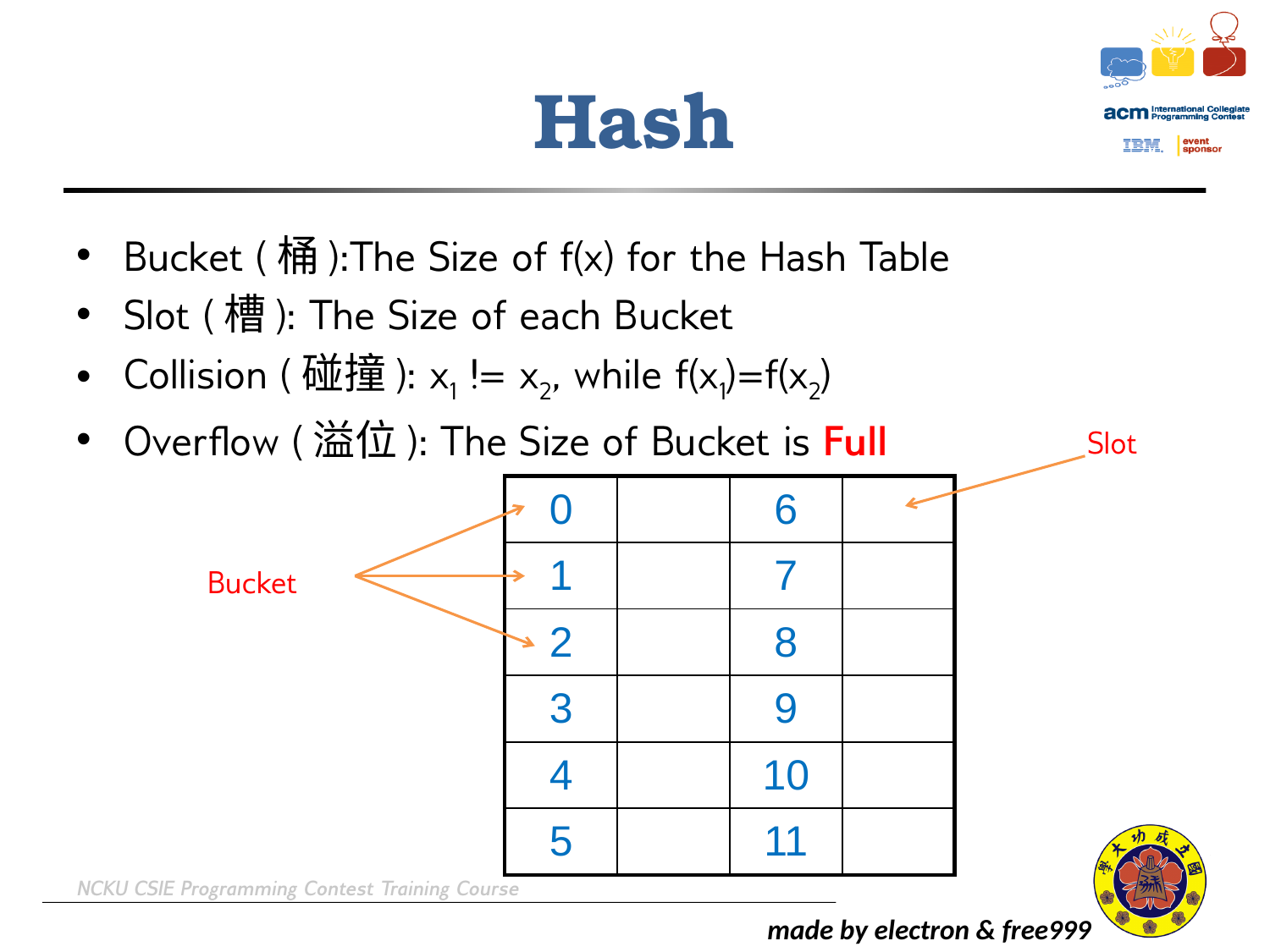

# Hash
Bucket (桶):The Size of f(x) for the Hash Table
Slot (槽): The Size of each Bucket
Collision (碰撞): x1 != x2, while f(x1)=f(x2)
Overflow (溢位): The Size of Bucket is Full

Slot
| 0 |  | 6 |  |
| --- | --- | --- | --- |
| 1 |  | 7 |  |
| 2 |  | 8 |  |
| 3 |  | 9 |  |
| 4 |  | 10 |  |
| 5 |  | 11 |  |
Bucket
NCKU CSIE Programming Contest Training Course